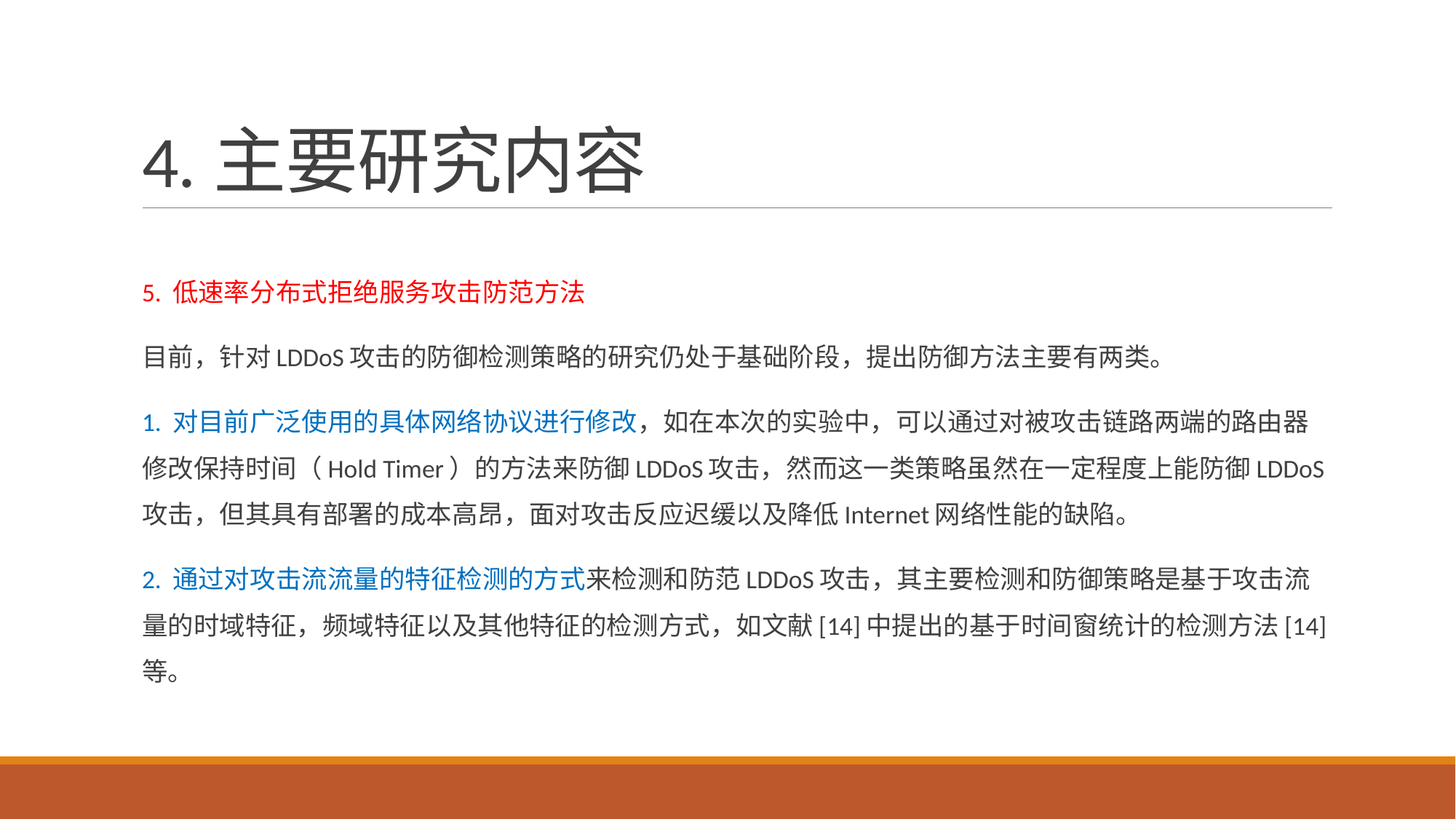

# 4.主要研究内容
5. 低速率分布式拒绝服务攻击防范方法
目前，针对LDDoS攻击的防御检测策略的研究仍处于基础阶段，提出防御方法主要有两类。
1. 对目前广泛使用的具体网络协议进行修改，如在本次的实验中，可以通过对被攻击链路两端的路由器修改保持时间（Hold Timer）的方法来防御LDDoS攻击，然而这一类策略虽然在一定程度上能防御LDDoS攻击，但其具有部署的成本高昂，面对攻击反应迟缓以及降低Internet网络性能的缺陷。
2. 通过对攻击流流量的特征检测的方式来检测和防范LDDoS攻击，其主要检测和防御策略是基于攻击流量的时域特征，频域特征以及其他特征的检测方式，如文献[14]中提出的基于时间窗统计的检测方法[14]等。